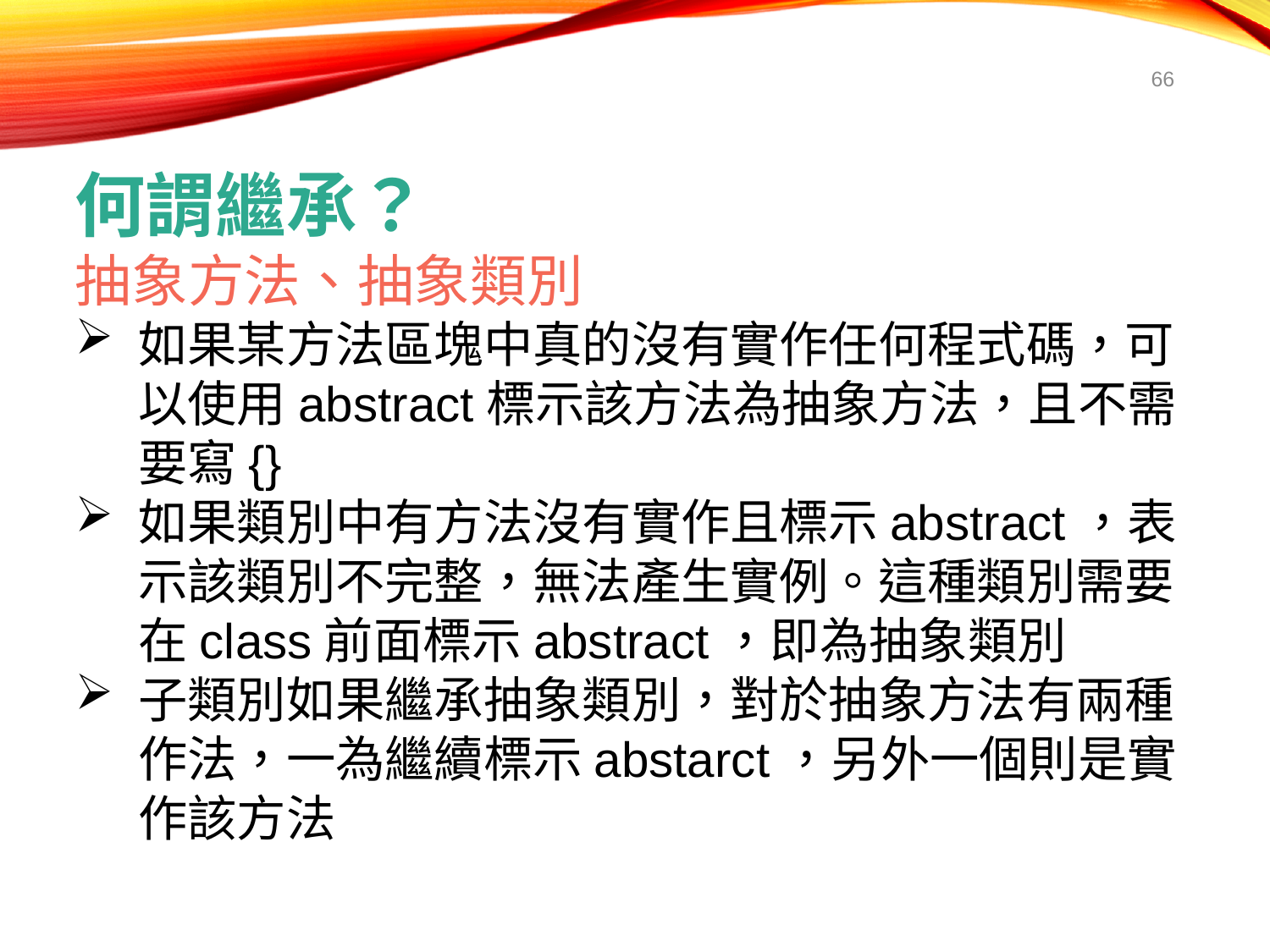

66
何謂繼承？
抽象方法、抽象類別
如果某方法區塊中真的沒有實作任何程式碼，可以使用abstract標示該方法為抽象方法，且不需要寫{}
如果類別中有方法沒有實作且標示abstract，表示該類別不完整，無法產生實例。這種類別需要在class前面標示abstract，即為抽象類別
子類別如果繼承抽象類別，對於抽象方法有兩種作法，一為繼續標示abstarct，另外一個則是實作該方法